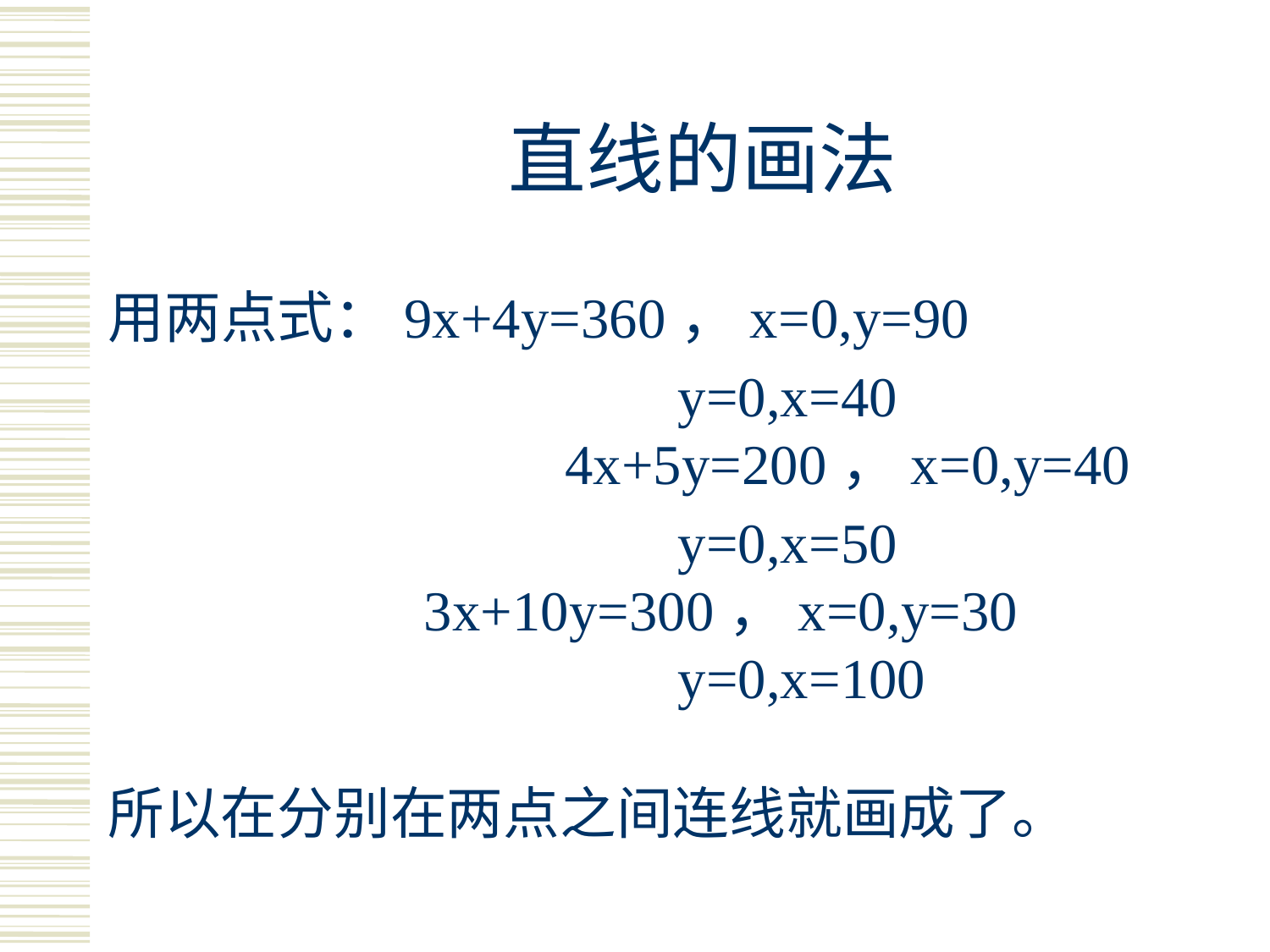

# 直线的画法
用两点式：9x+4y=360，x=0,y=90
					 y=0,x=40 		  			  4x+5y=200，x=0,y=40
					 y=0,x=50
			 3x+10y=300，x=0,y=30
					 y=0,x=100

所以在分别在两点之间连线就画成了。